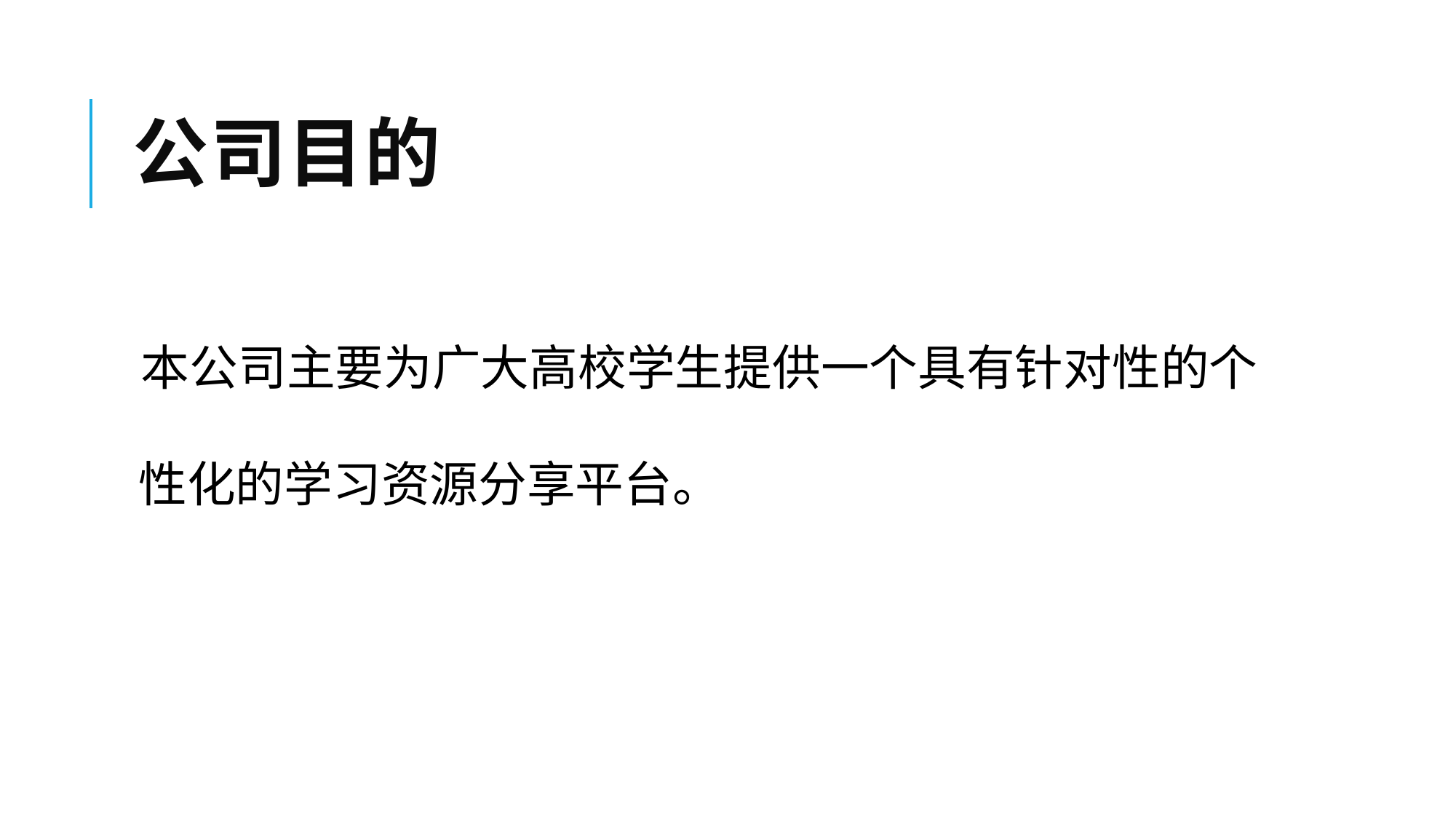

# 公司目的
本公司主要为广大高校学生提供一个具有针对性的个性化的学习资源分享平台。